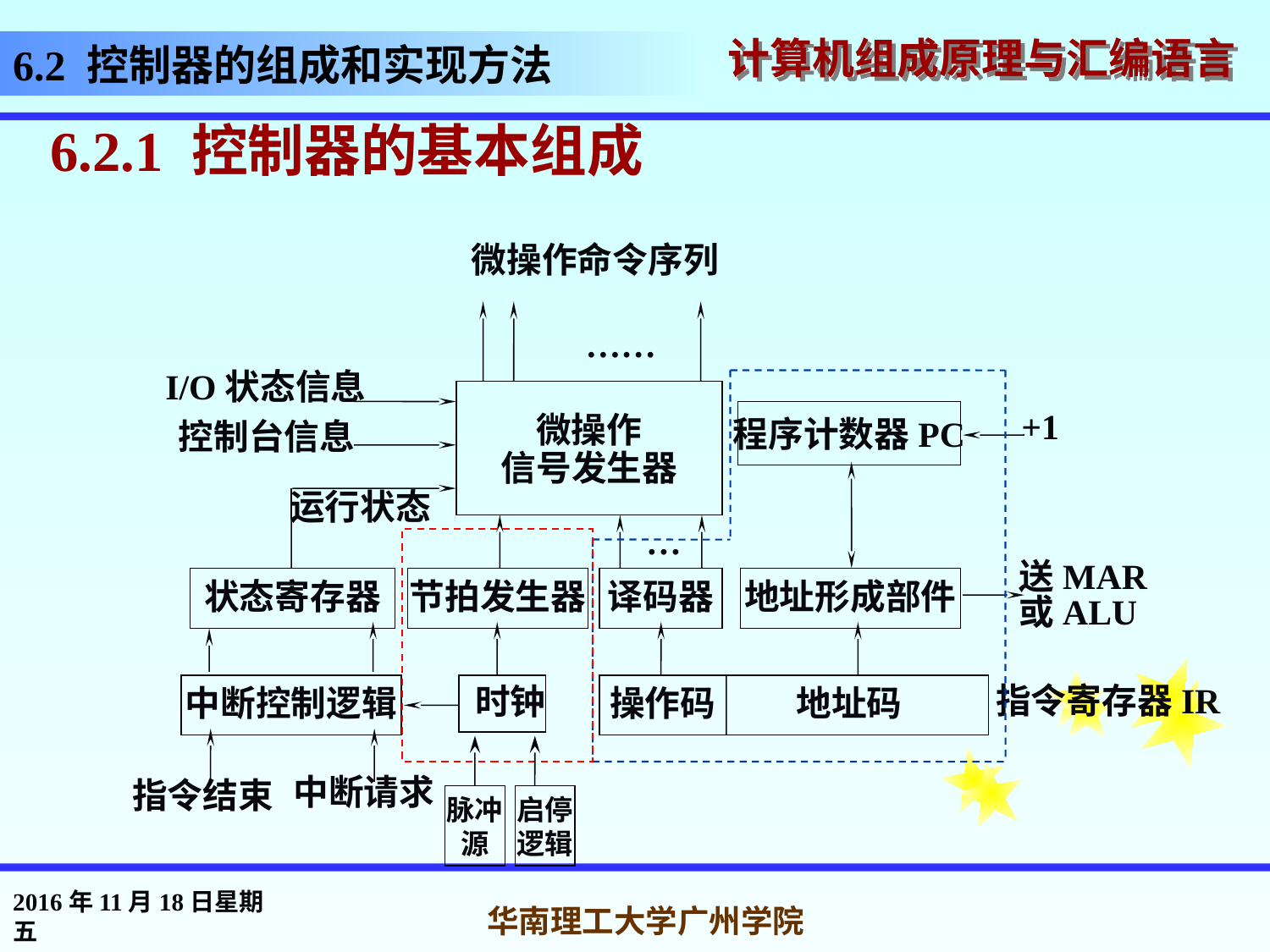

# 6.2 控制器的组成和实现方法
6.2.1 控制器的基本组成
微操作命令序列

……
I/O状态信息
微操作
信号发生器
+1

程序计数器PC
控制台信息

运行状态

…

送MAR
或ALU
状态寄存器
节拍发生器
译码器
地址形成部件
…

指令寄存器IR
操作码
地址码
中断控制逻辑
 时钟

中断请求
指令结束

脉冲
源
启停
逻辑
2016年11月18日星期五
华南理工大学广州学院